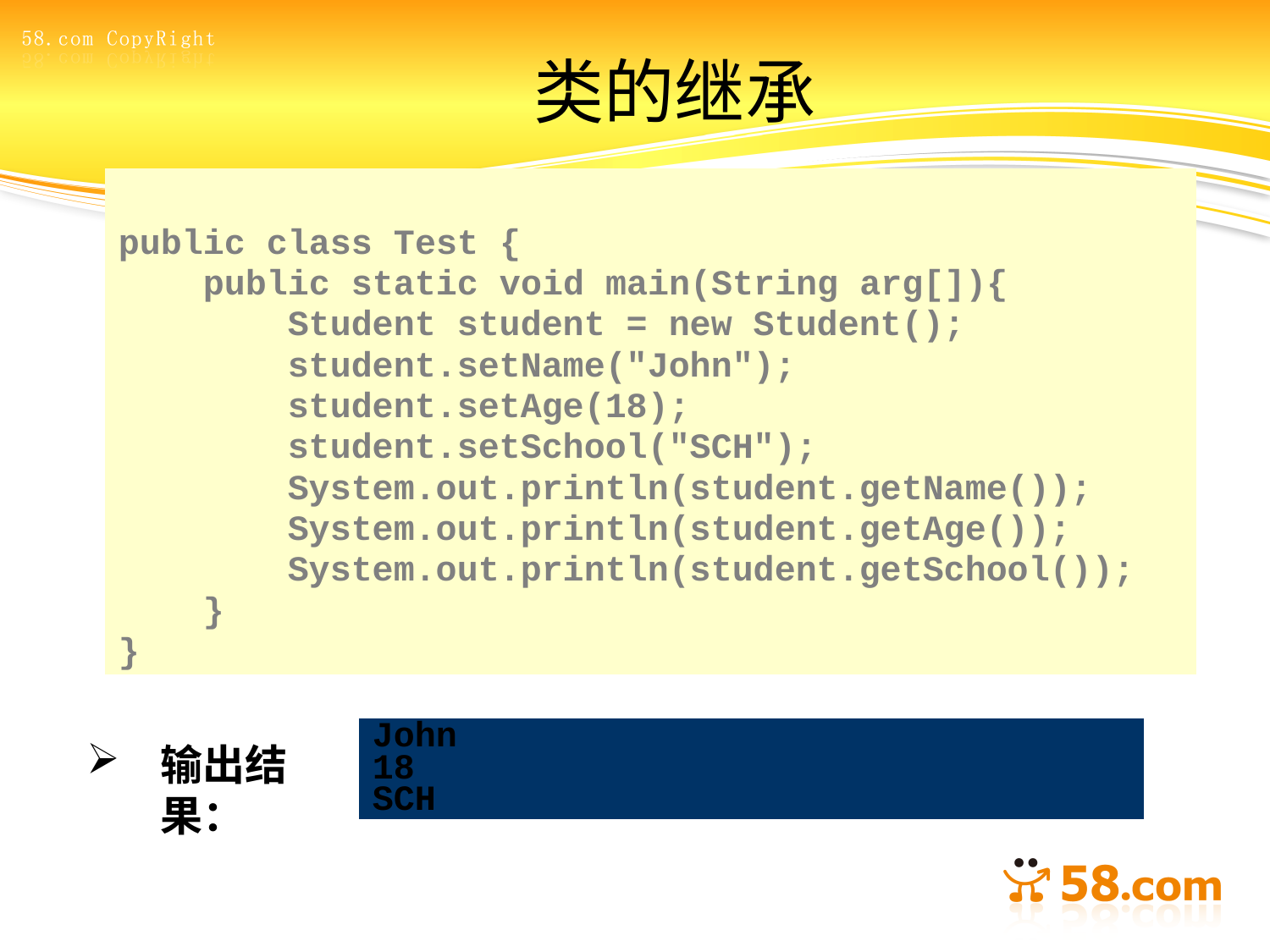

# 类的继承

public class Test {
    public static void main(String arg[]){
        Student student = new Student();
        student.setName("John");
        student.setAge(18);
        student.setSchool("SCH");
        System.out.println(student.getName());
        System.out.println(student.getAge());
        System.out.println(student.getSchool());
    }
}
John
18
SCH
输出结果：